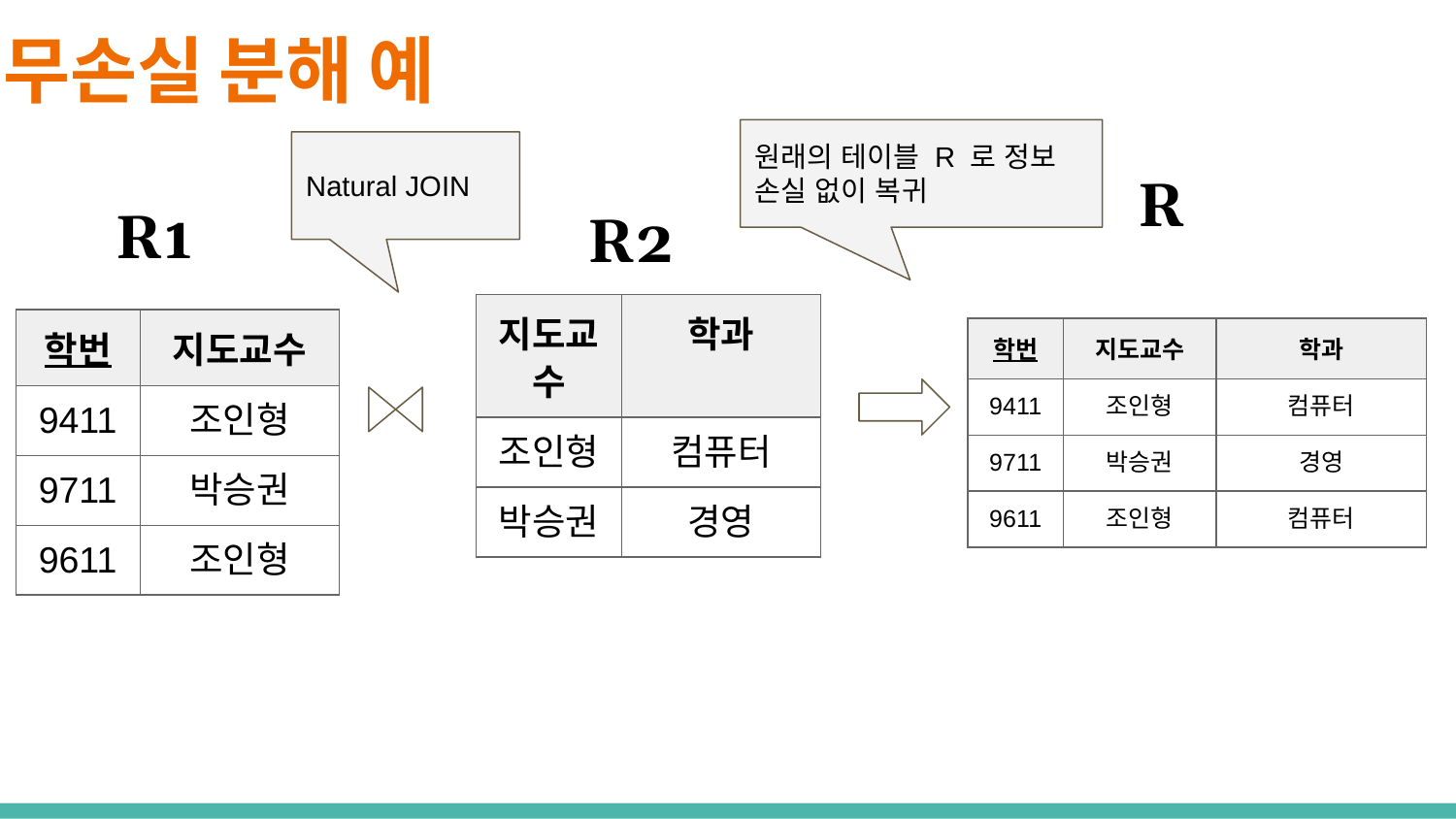

# 무손실 분해 예
원래의 테이블 R 로 정보 손실 없이 복귀
Natural JOIN
R
R1
R2
| 지도교수 | 학과 |
| --- | --- |
| 조인형 | 컴퓨터 |
| 박승권 | 경영 |
| 학번 | 지도교수 |
| --- | --- |
| 9411 | 조인형 |
| 9711 | 박승권 |
| 9611 | 조인형 |
| 학번 | 지도교수 | 학과 |
| --- | --- | --- |
| 9411 | 조인형 | 컴퓨터 |
| 9711 | 박승권 | 경영 |
| 9611 | 조인형 | 컴퓨터 |